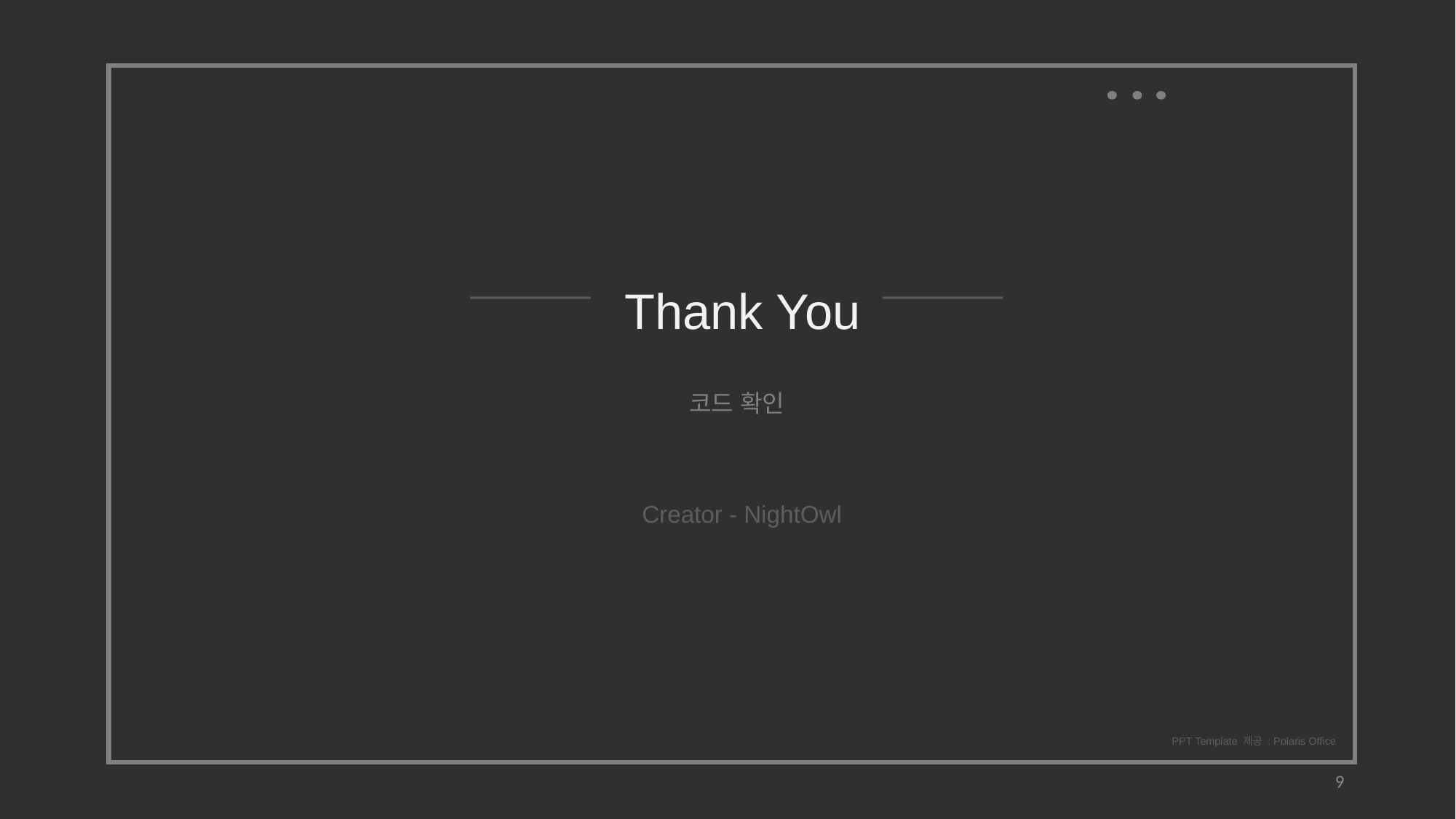

Thank You
코드 확인
Creator - NightOwl
PPT Template 제공 : Polaris Office
9